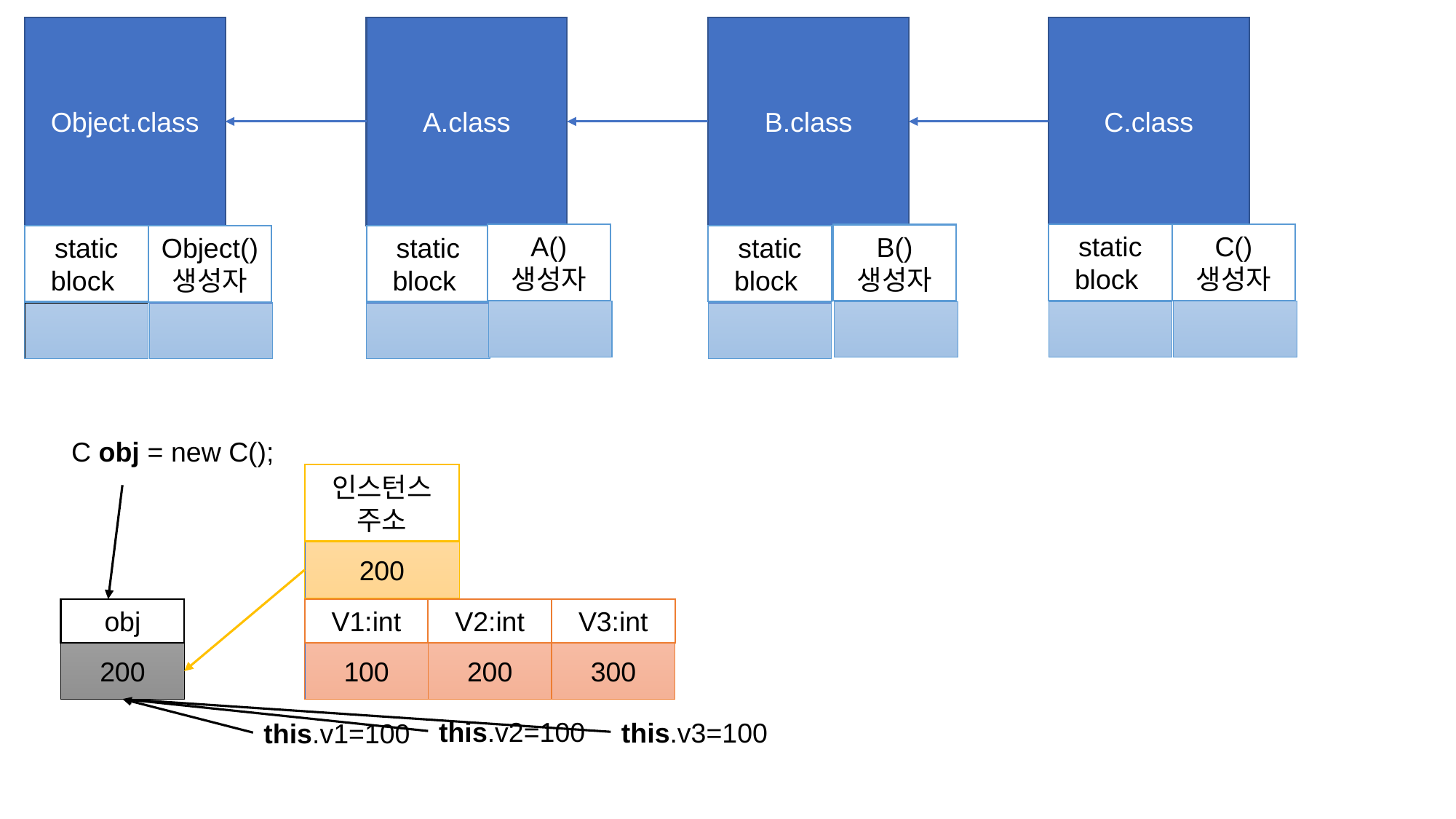

Object.class
A.class
B.class
C.class
A()
생성자
static
block
C()
생성자
B()
생성자
static
block
static
block
static
block
Object()
생성자

C obj = new C();
인스턴스
주소
200
obj
V1:int
V2:int
V3:int
200
100
200
300
this.v2=100
this.v3=100
this.v1=100